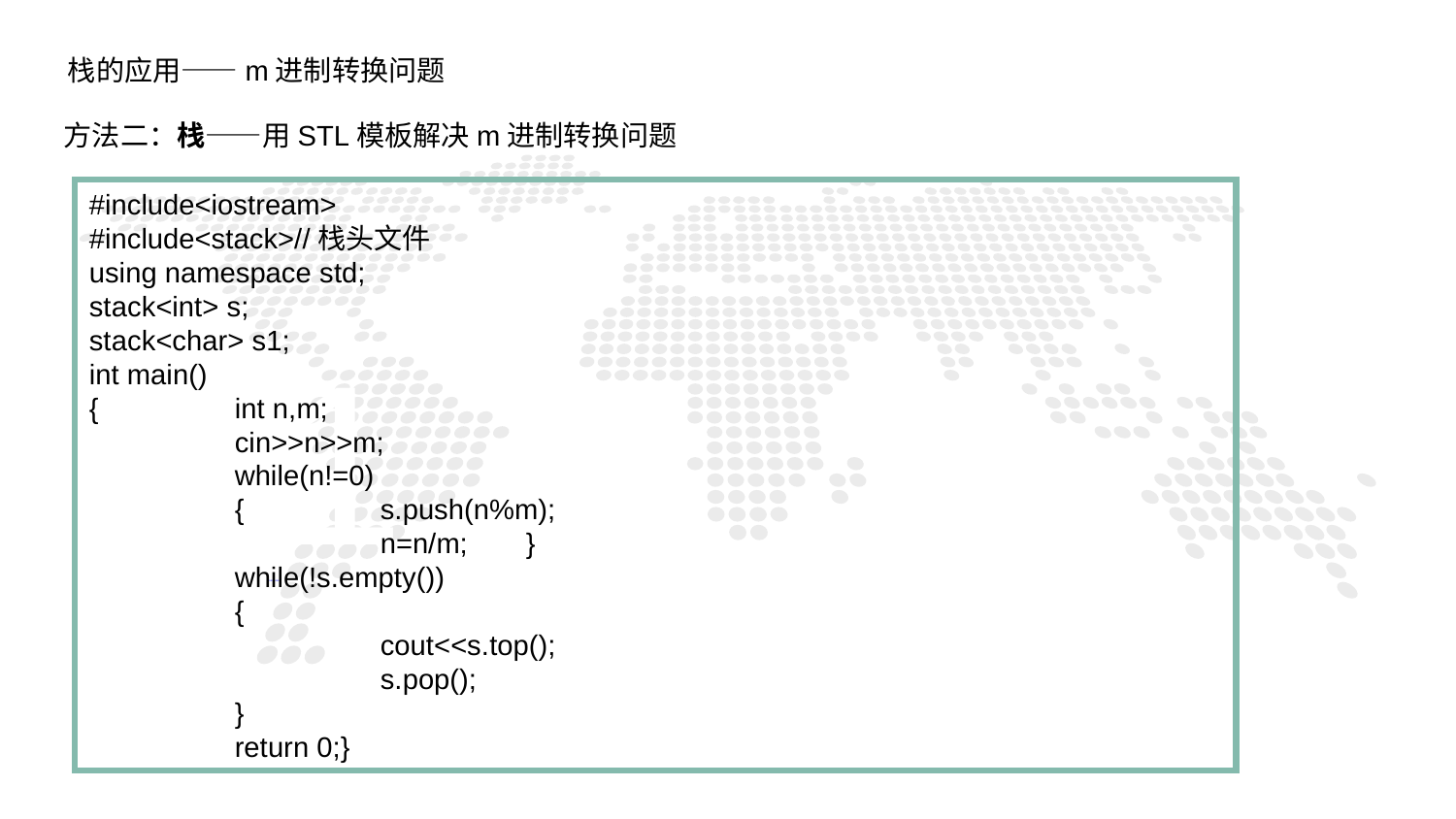

栈的应用——m进制转换问题
方法二：栈——用STL模板解决m进制转换问题
#include<iostream>
#include<stack>//栈头文件
using namespace std;
stack<int> s;
stack<char> s1;
int main()
{	int n,m;
	cin>>n>>m;
	while(n!=0)
	{	s.push(n%m);
		n=n/m;	}
	while(!s.empty())
	{
		cout<<s.top();
		s.pop();
	}
	return 0;}
1

PART  ONE